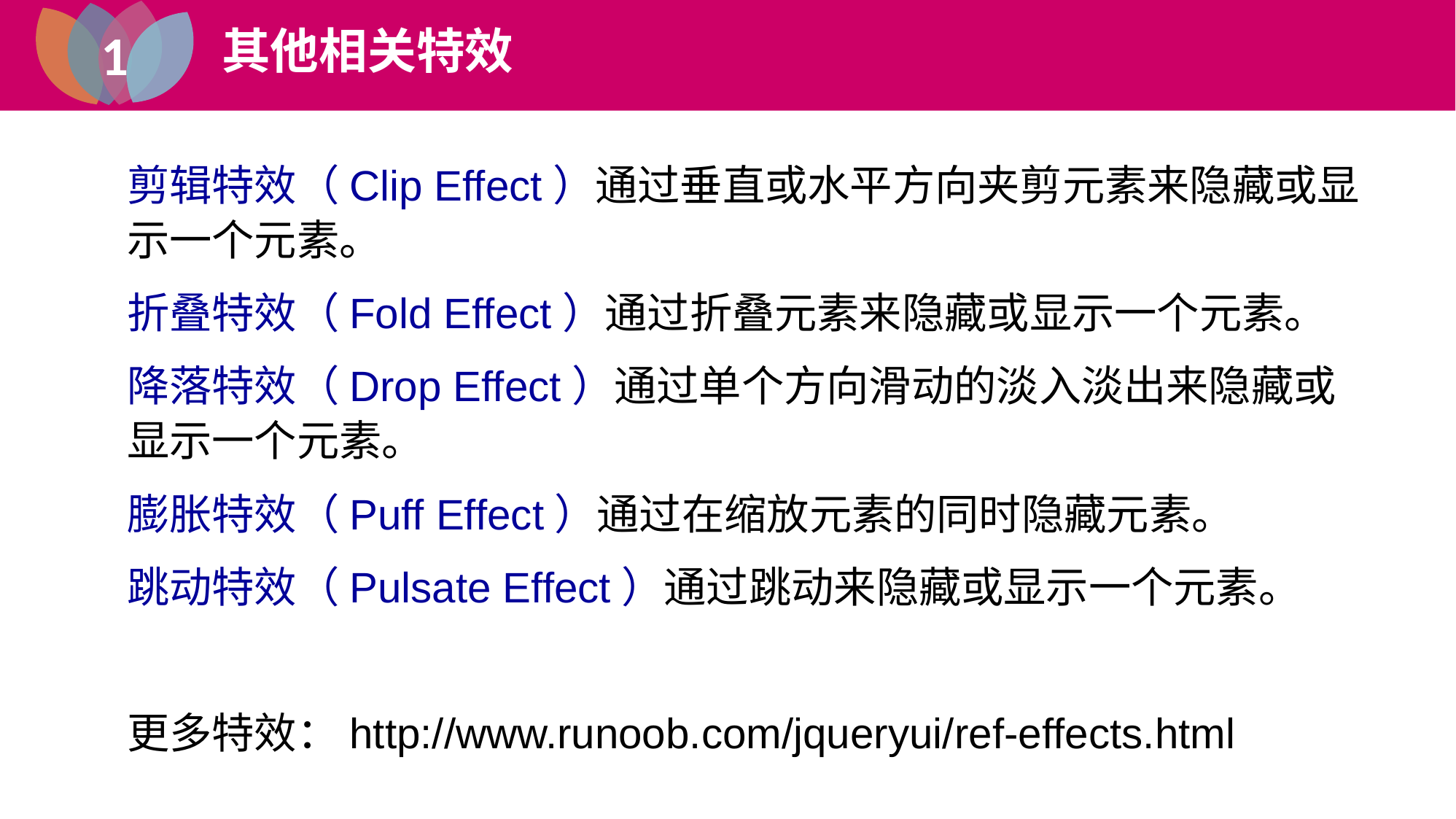

1
其他相关特效
1
剪辑特效（Clip Effect）通过垂直或水平方向夹剪元素来隐藏或显示一个元素。
折叠特效（Fold Effect）通过折叠元素来隐藏或显示一个元素。
降落特效（Drop Effect）通过单个方向滑动的淡入淡出来隐藏或显示一个元素。
膨胀特效（Puff Effect）通过在缩放元素的同时隐藏元素。
跳动特效（Pulsate Effect）通过跳动来隐藏或显示一个元素。

更多特效：http://www.runoob.com/jqueryui/ref-effects.html